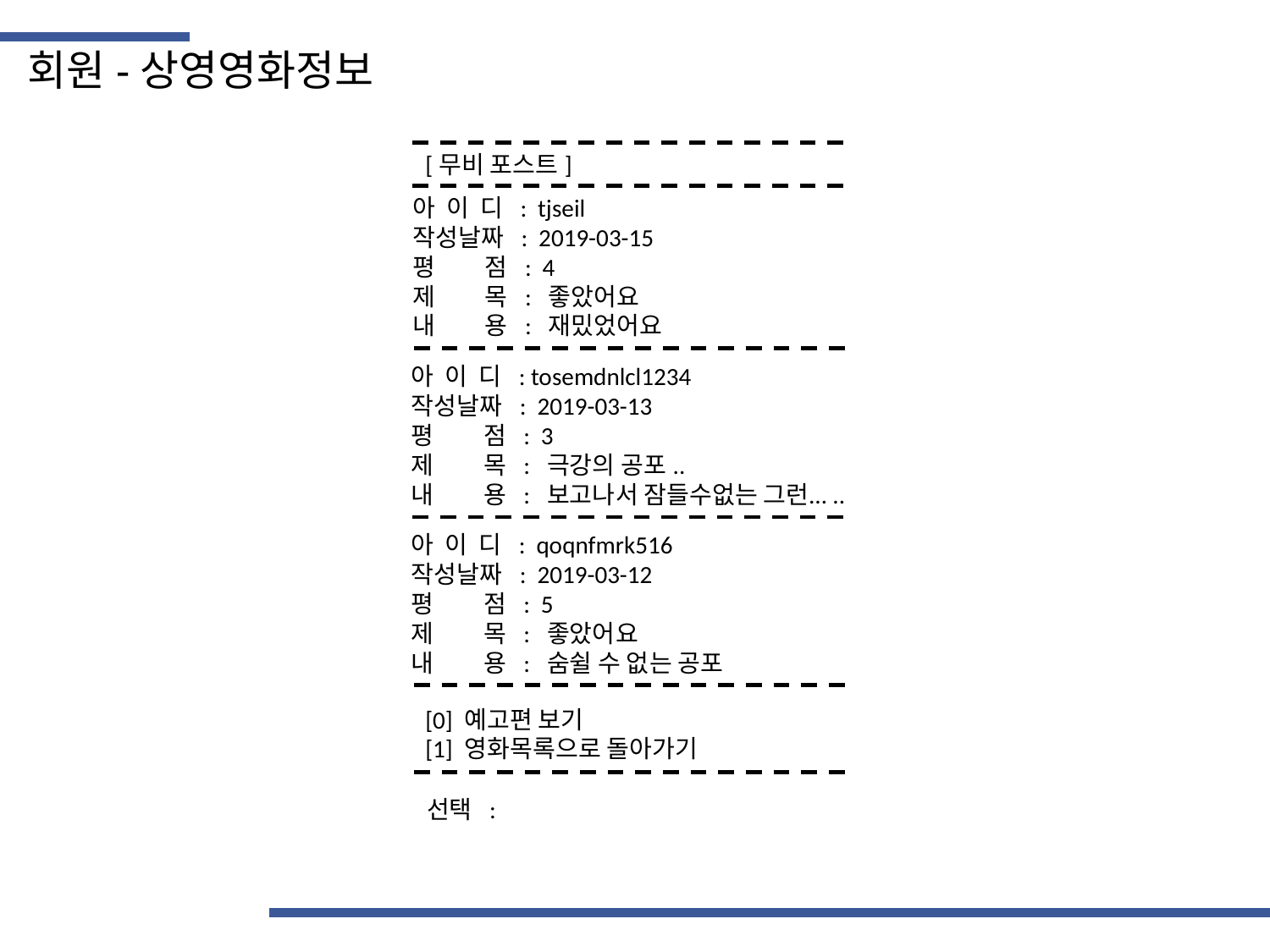

회원-상영영화정보
[무비 포스트]
아  이  디  :  tjseil
작성날짜  :  2019-03-15
평         점  :  4
제         목  :  좋았어요
내         용  :  재밌었어요
아  이  디  : tosemdnlcl1234
작성날짜  :  2019-03-13
평         점  :  3
제         목  :  극강의 공포..
내         용  :  보고나서 잠들수없는 그런…..
아  이  디  :  qoqnfmrk516
작성날짜  :  2019-03-12
평         점  :  5
제         목  :  좋았어요
내         용  :  숨쉴 수 없는 공포
[0] 예고편 보기
[1] 영화목록으로 돌아가기
선택  :